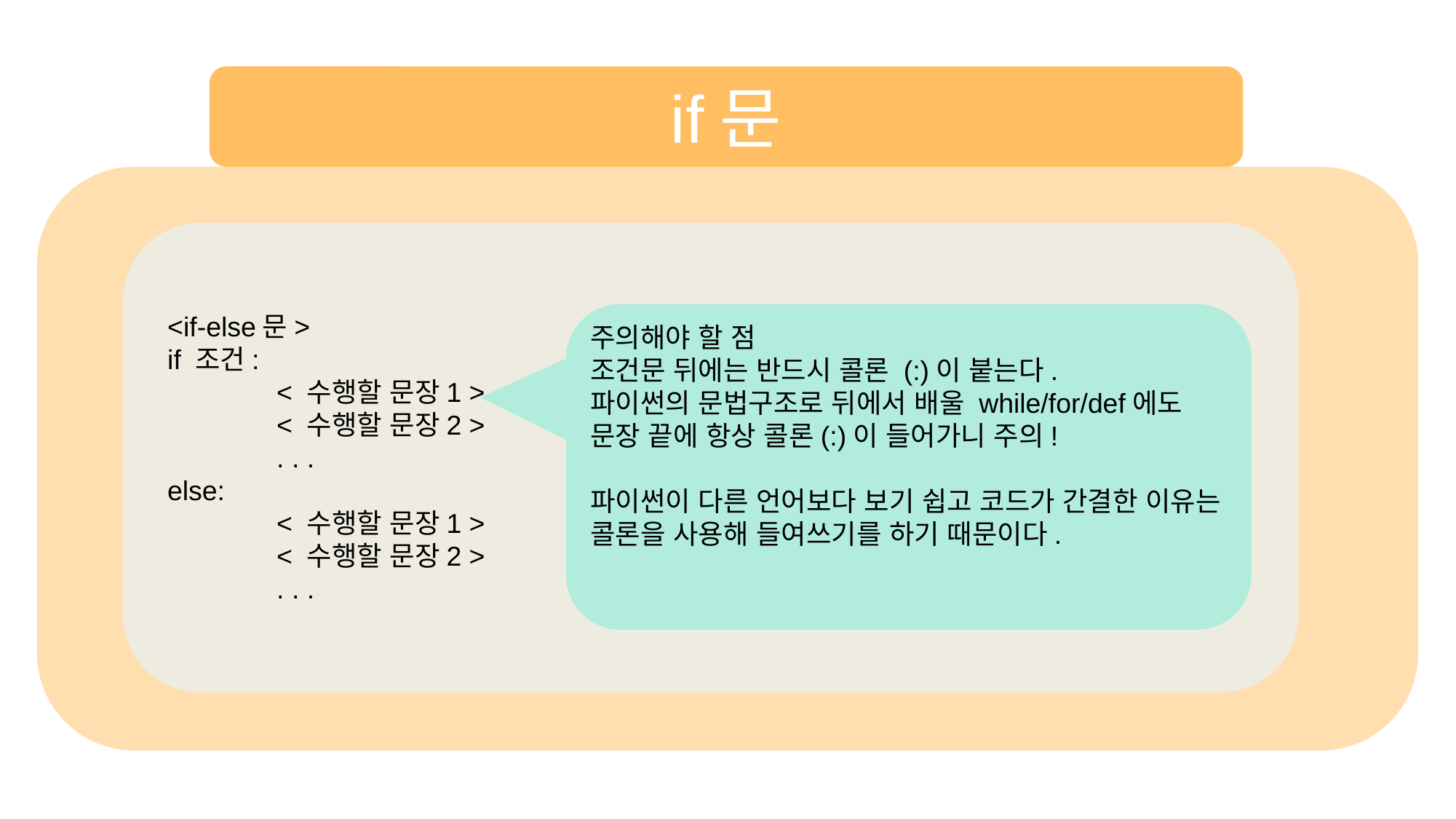

if문

<if-else문>
if 조건:
	< 수행할 문장1 >
	< 수행할 문장2 >
	. . .
else:
	< 수행할 문장1 >
	< 수행할 문장2 >
	. . .
주의해야 할 점
조건문 뒤에는 반드시 콜론 (:)이 붙는다.
파이썬의 문법구조로 뒤에서 배울 while/for/def에도
문장 끝에 항상 콜론(:)이 들어가니 주의!

파이썬이 다른 언어보다 보기 쉽고 코드가 간결한 이유는
콜론을 사용해 들여쓰기를 하기 때문이다.